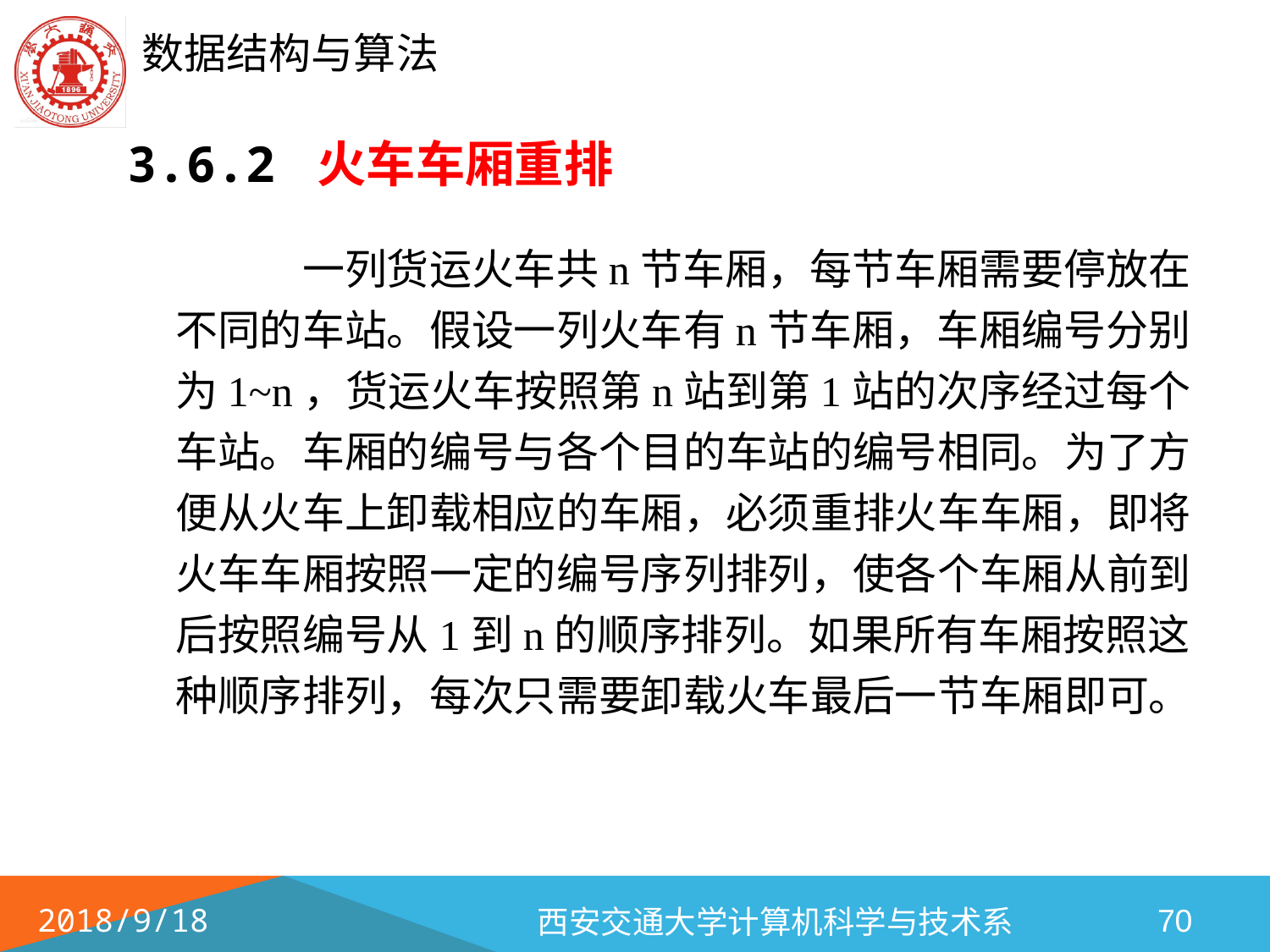

# 3.6.2 火车车厢重排
		一列货运火车共n节车厢，每节车厢需要停放在不同的车站。假设一列火车有n节车厢，车厢编号分别为1~n，货运火车按照第n站到第1站的次序经过每个车站。车厢的编号与各个目的车站的编号相同。为了方便从火车上卸载相应的车厢，必须重排火车车厢，即将火车车厢按照一定的编号序列排列，使各个车厢从前到后按照编号从1到n的顺序排列。如果所有车厢按照这种顺序排列，每次只需要卸载火车最后一节车厢即可。